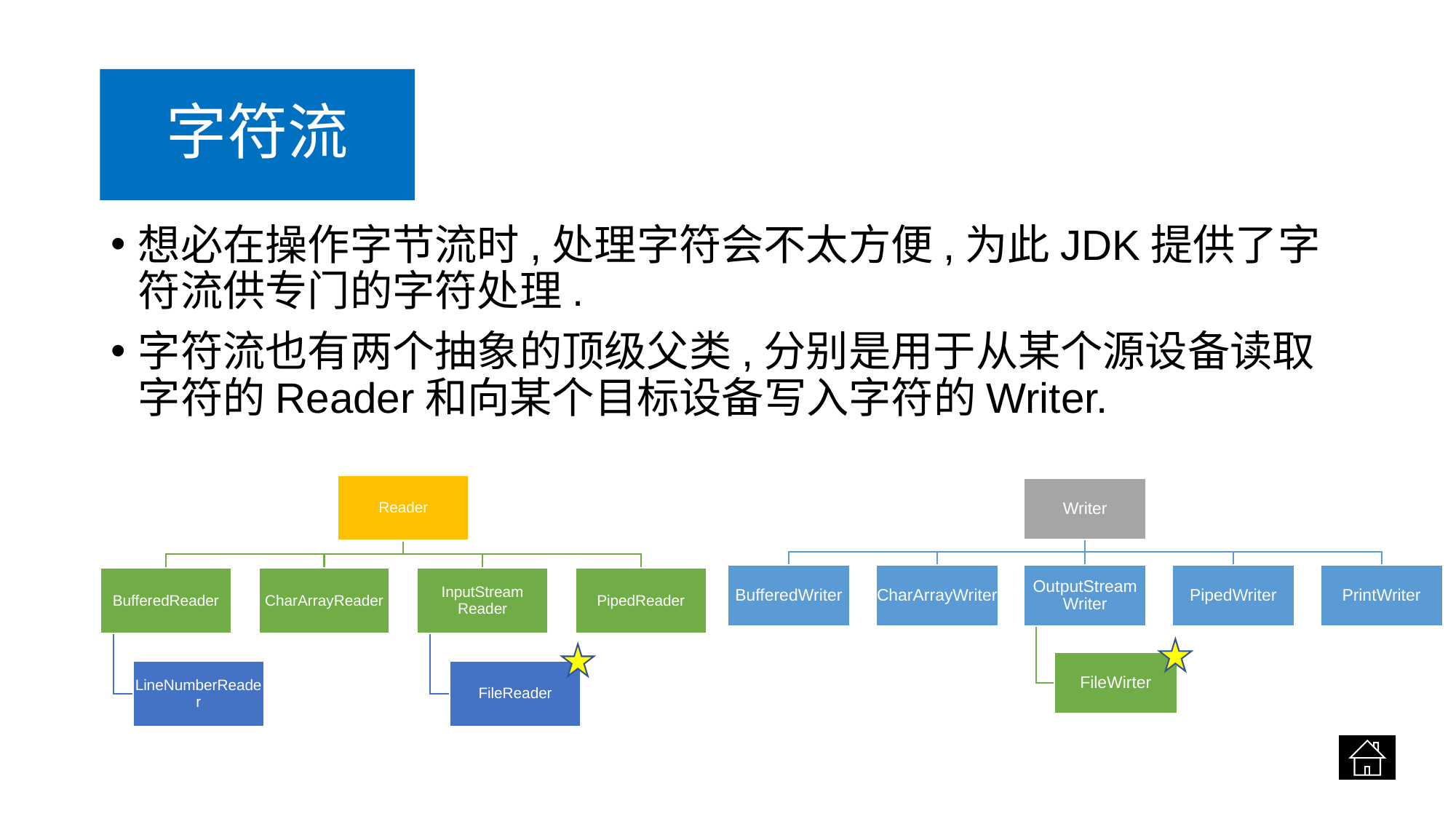

字符流
想必在操作字节流时,处理字符会不太方便,为此JDK提供了字符流供专门的字符处理.
字符流也有两个抽象的顶级父类,分别是用于从某个源设备读取字符的Reader和向某个目标设备写入字符的Writer.
Writer
BufferedWriter
CharArrayWriter
OutputStream Writer
FileWirter
PipedWriter
PrintWriter
Reader
BufferedReader
LineNumberReader
CharArrayReader
InputStream Reader
FileReader
PipedReader